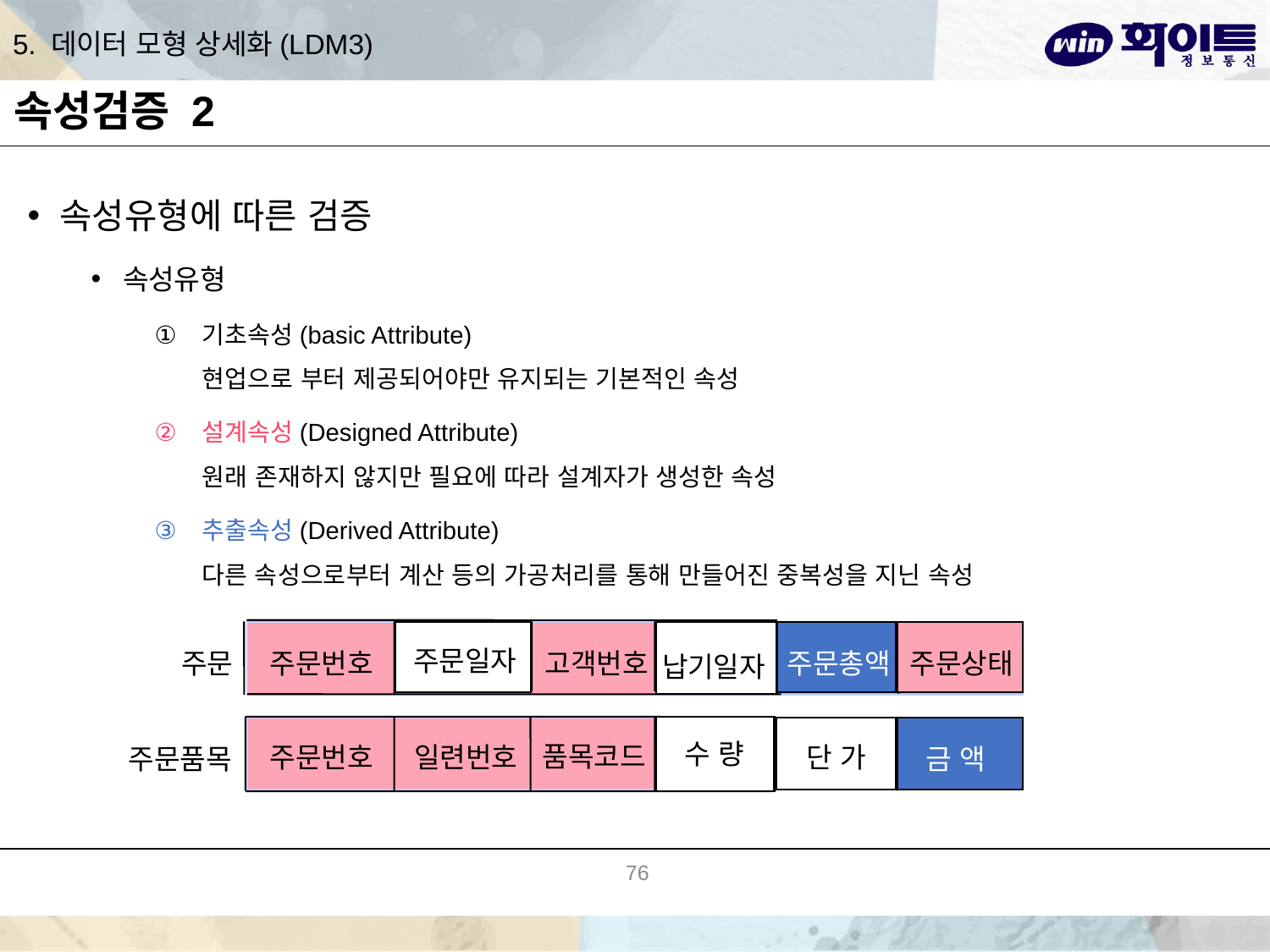

# 5. 데이터 모형 상세화(LDM3)
속성검증 2
속성유형에 따른 검증
속성유형
기초속성(basic Attribute)
현업으로 부터 제공되어야만 유지되는 기본적인 속성
설계속성(Designed Attribute)
원래 존재하지 않지만 필요에 따라 설계자가 생성한 속성
추출속성(Derived Attribute)
다른 속성으로부터 계산 등의 가공처리를 통해 만들어진 중복성을 지닌 속성

주문일자
주문총액
주문상태
주문
주문번호
고객번호
납기일자

수 량
품목코드
주문번호
일련번호
단 가
주문품목
금 액

76